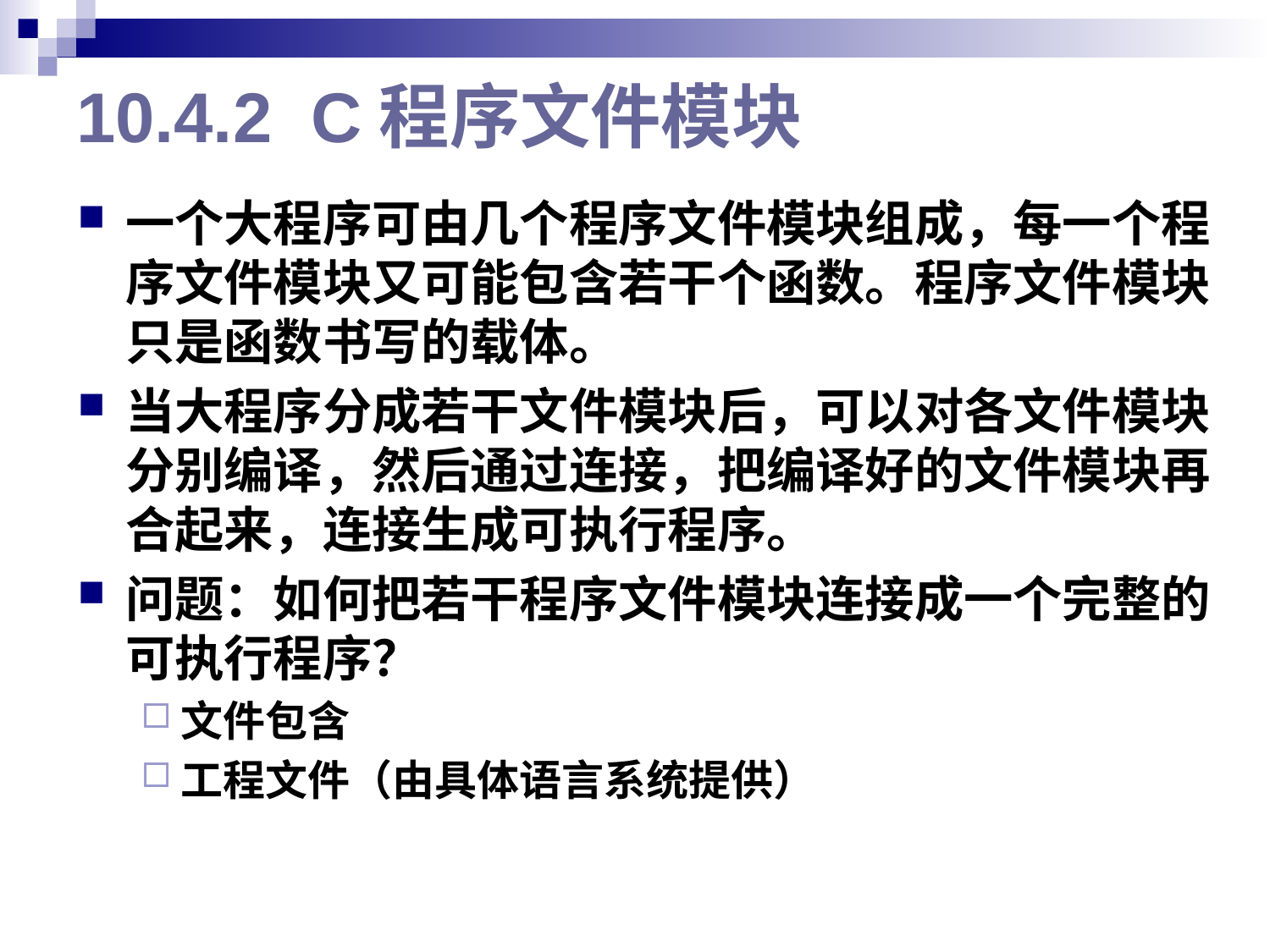

# 10.4.2  C程序文件模块
一个大程序可由几个程序文件模块组成，每一个程序文件模块又可能包含若干个函数。程序文件模块只是函数书写的载体。
当大程序分成若干文件模块后，可以对各文件模块分别编译，然后通过连接，把编译好的文件模块再合起来，连接生成可执行程序。
问题：如何把若干程序文件模块连接成一个完整的可执行程序？
文件包含
工程文件（由具体语言系统提供）